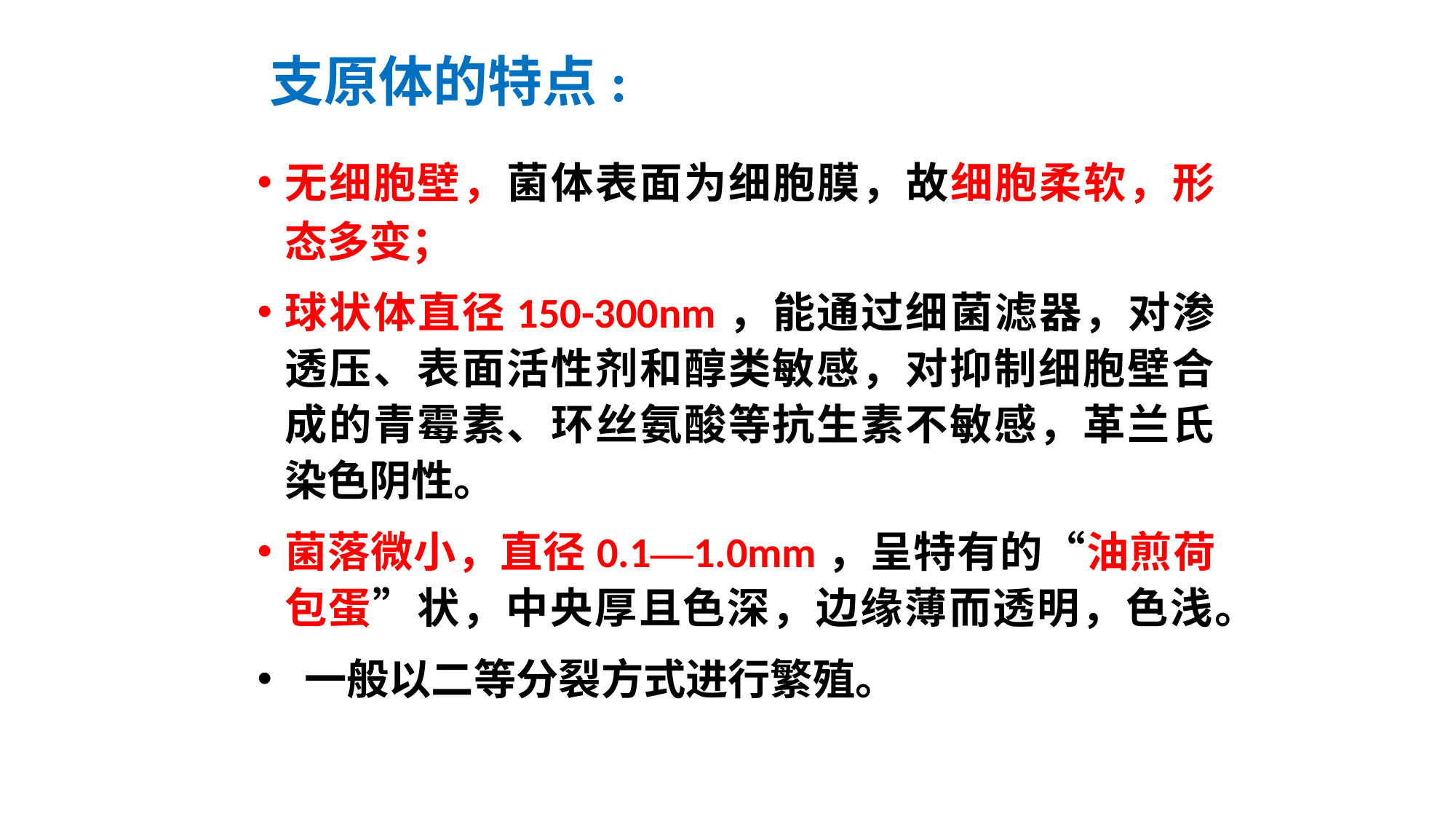

支原体的特点:
无细胞壁，菌体表面为细胞膜，故细胞柔软，形态多变；
球状体直径150-300nm，能通过细菌滤器，对渗透压、表面活性剂和醇类敏感，对抑制细胞壁合成的青霉素、环丝氨酸等抗生素不敏感，革兰氏染色阴性。
菌落微小，直径0.1—1.0mm，呈特有的“油煎荷包蛋”状，中央厚且色深，边缘薄而透明，色浅。
 一般以二等分裂方式进行繁殖。